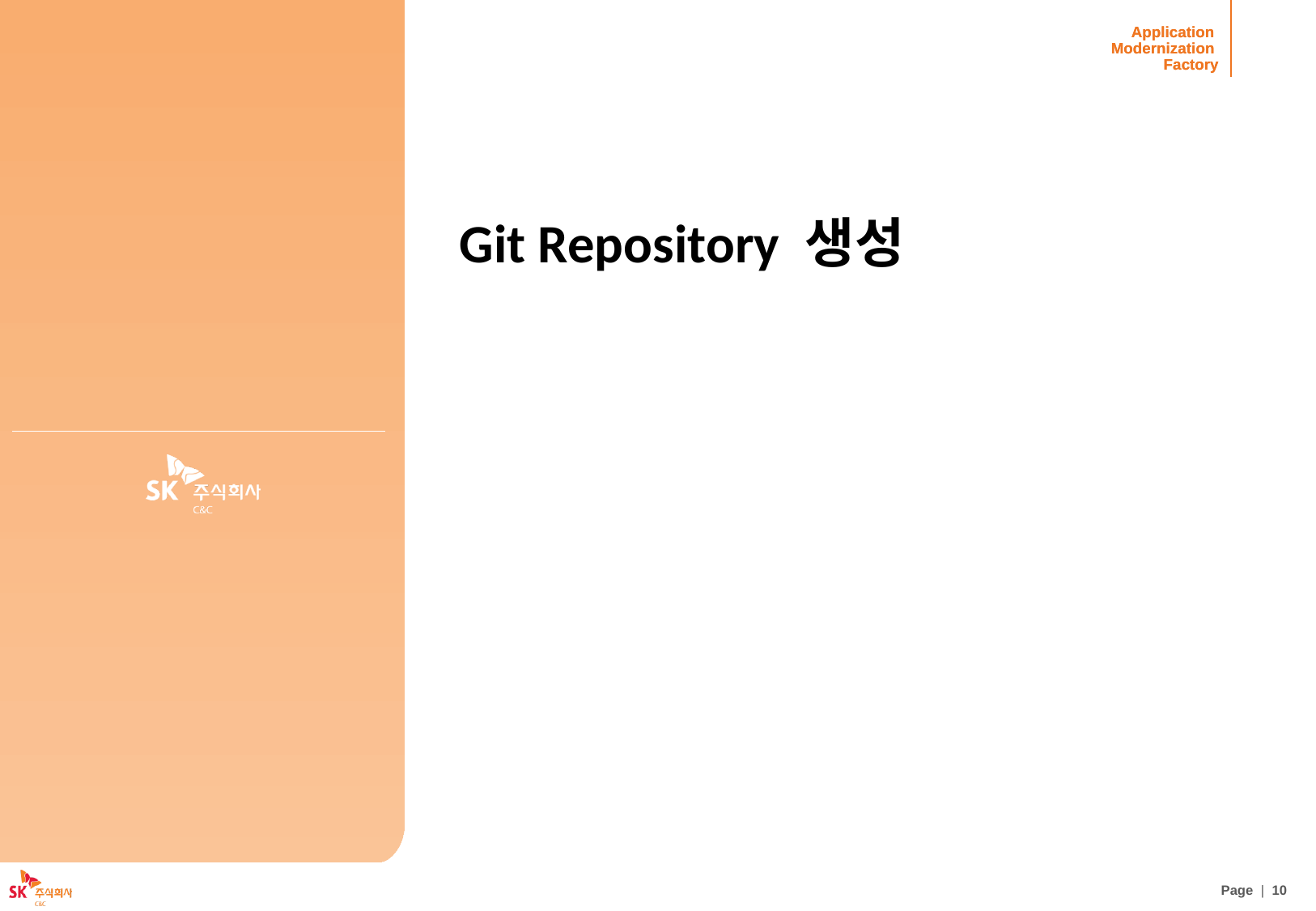

Application
Modernization
Factory
# Git Repository 생성